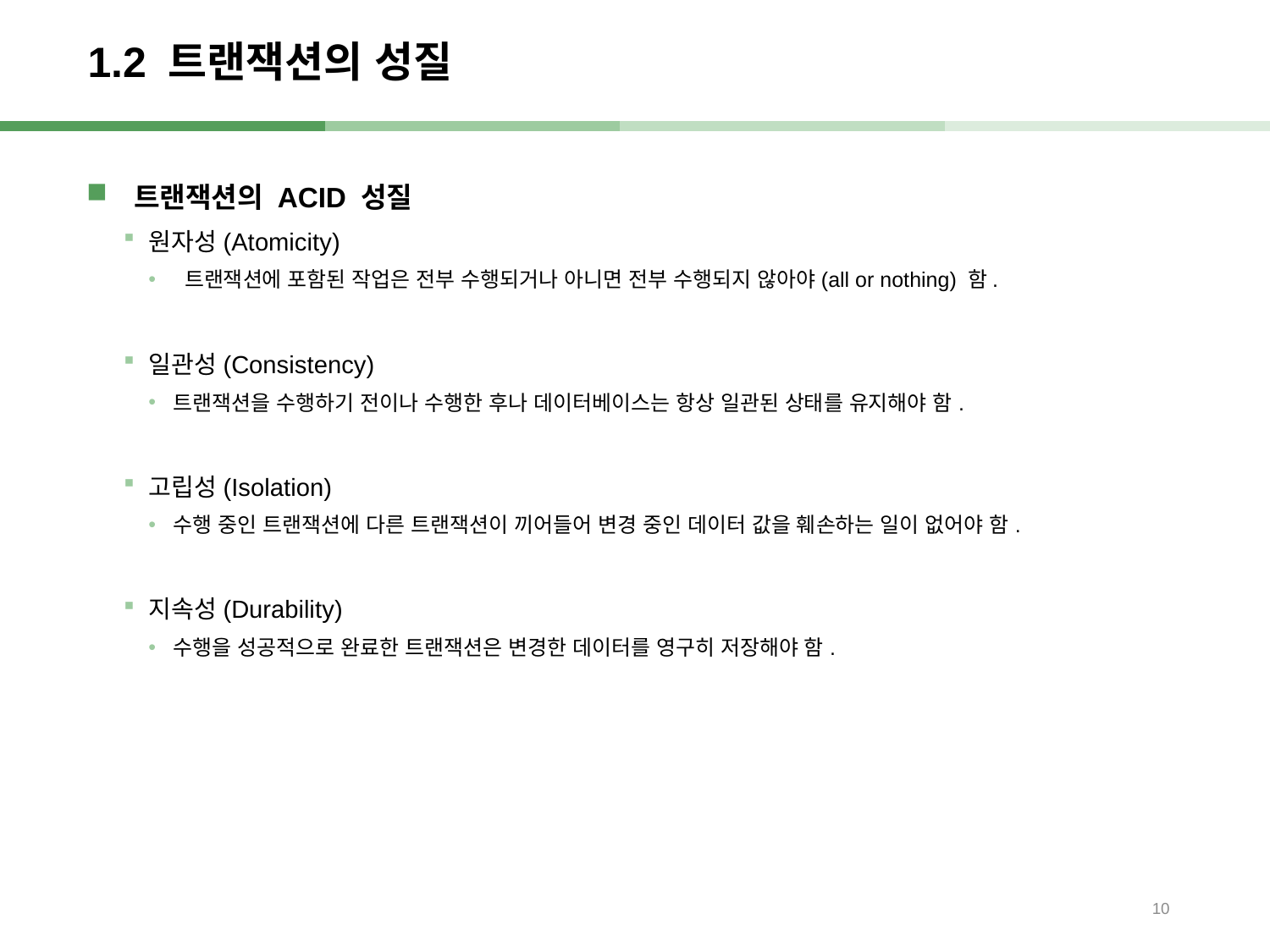

# 1.2 트랜잭션의 성질
트랜잭션의 ACID 성질

원자성(Atomicity)
 트랜잭션에 포함된 작업은 전부 수행되거나 아니면 전부 수행되지 않아야(all or nothing) 함.

일관성(Consistency)
트랜잭션을 수행하기 전이나 수행한 후나 데이터베이스는 항상 일관된 상태를 유지해야 함.

고립성(Isolation)
수행 중인 트랜잭션에 다른 트랜잭션이 끼어들어 변경 중인 데이터 값을 훼손하는 일이 없어야 함.

지속성(Durability)
수행을 성공적으로 완료한 트랜잭션은 변경한 데이터를 영구히 저장해야 함.

10